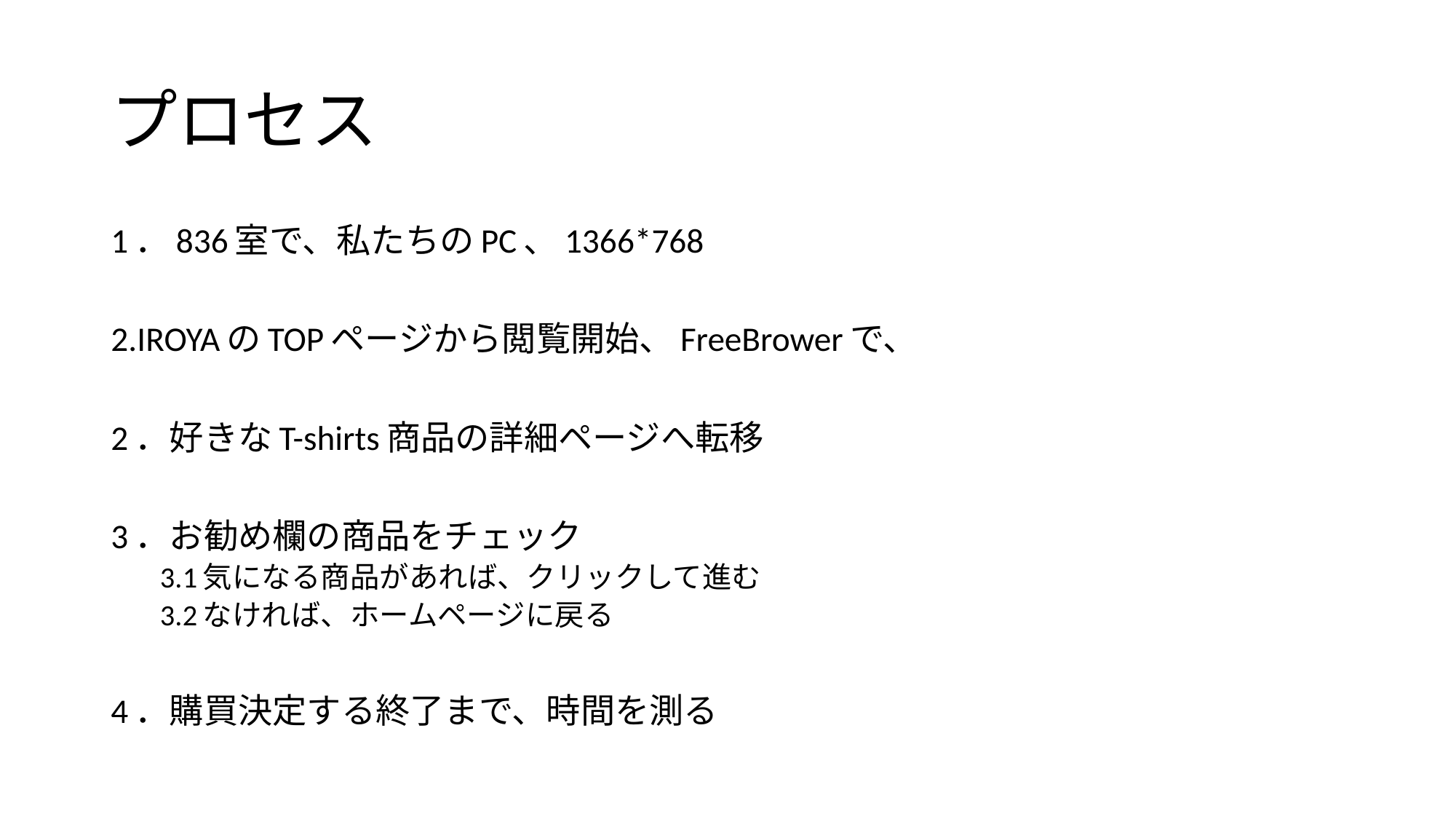

# プロセス
1．836室で、私たちのPC、1366*768

2.IROYAのTOPページから閲覧開始、FreeBrowerで、

2．好きなT-shirts商品の詳細ページへ転移

3．お勧め欄の商品をチェック
3.1気になる商品があれば、クリックして進む
3.2なければ、ホームページに戻る

4．購買決定する終了まで、時間を測る